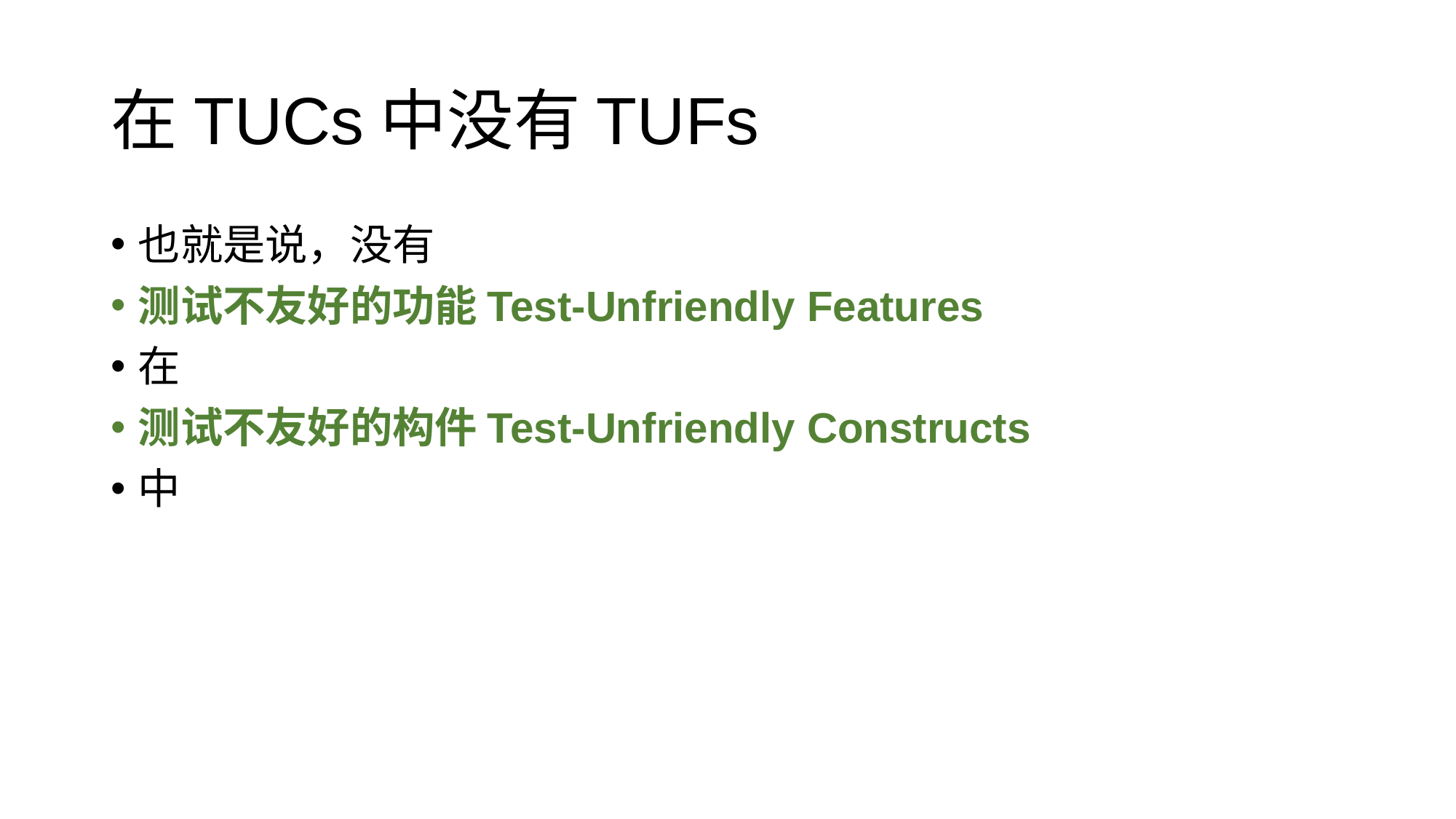

# 在TUCs中没有TUFs
也就是说，没有
测试不友好的功能Test-Unfriendly Features
在
测试不友好的构件Test-Unfriendly Constructs
中